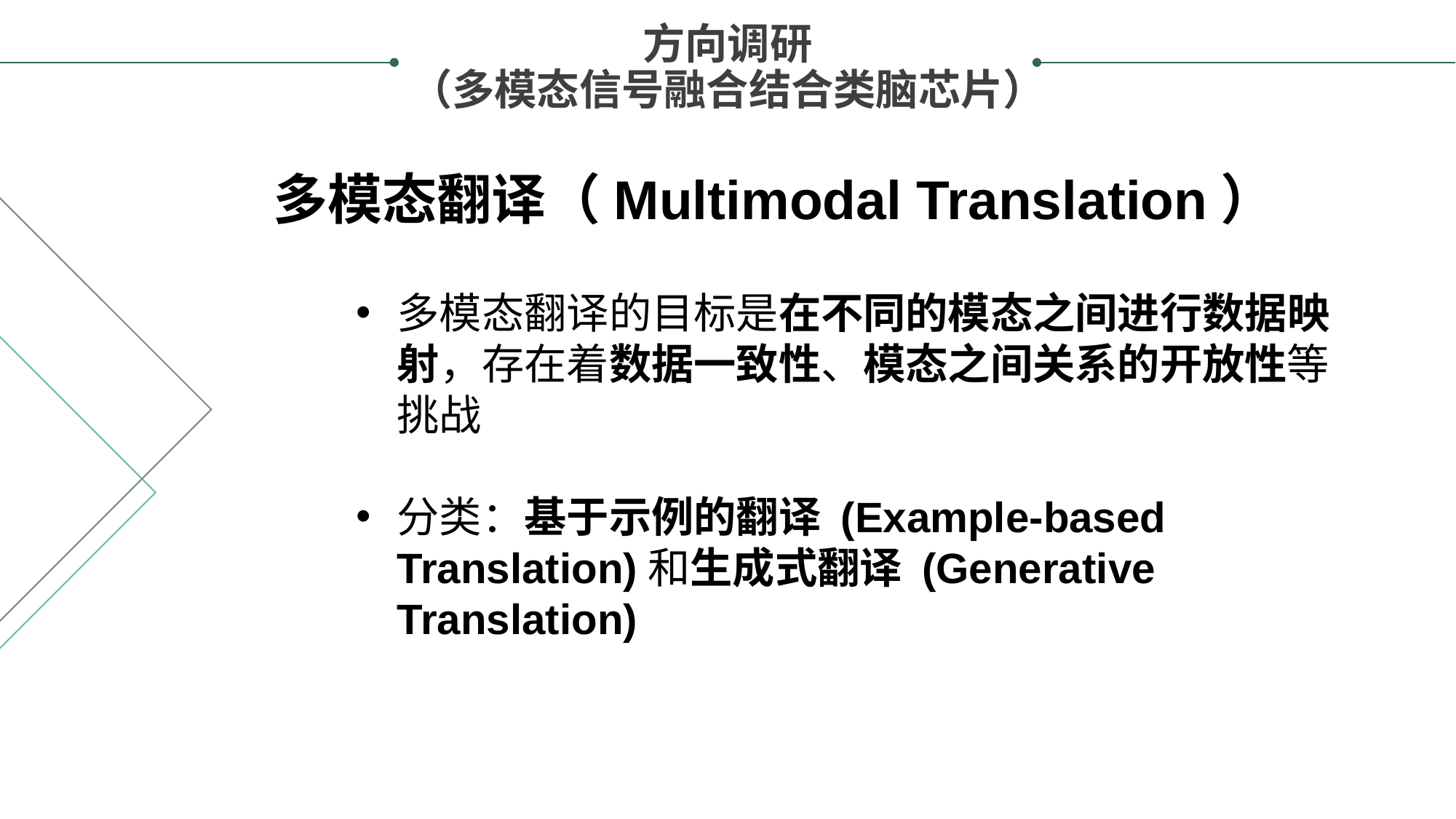

方向调研
（多模态信号融合结合类脑芯片）
多模态翻译（Multimodal Translation）

多模态翻译的目标是在不同的模态之间进行数据映射，存在着数据一致性、模态之间关系的开放性等挑战

分类：基于示例的翻译 (Example-based Translation)和生成式翻译 (Generative Translation)